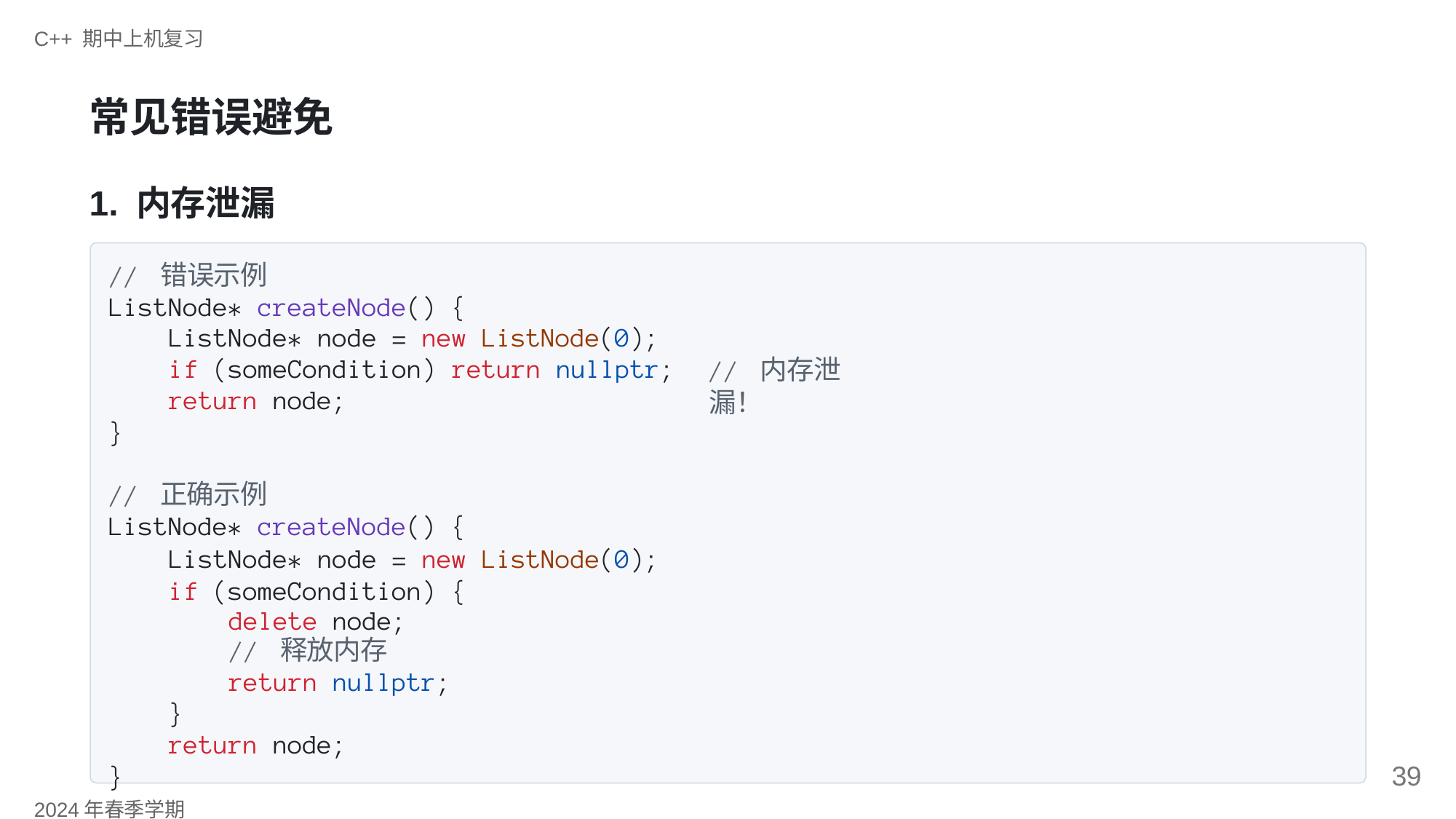

C++ 期中上机复习
# 常见错误避免
1. 内存泄漏
// 错误示例
ListNode* createNode() {
ListNode* node = new ListNode(0); if (someCondition) return nullptr; return node;
}

// 内存泄漏！
// 正确示例
ListNode* createNode() {
ListNode* node = new ListNode(0); if (someCondition) {
delete node;	// 释放内存
return nullptr;
}
return node;
}
2024年春季学期
39